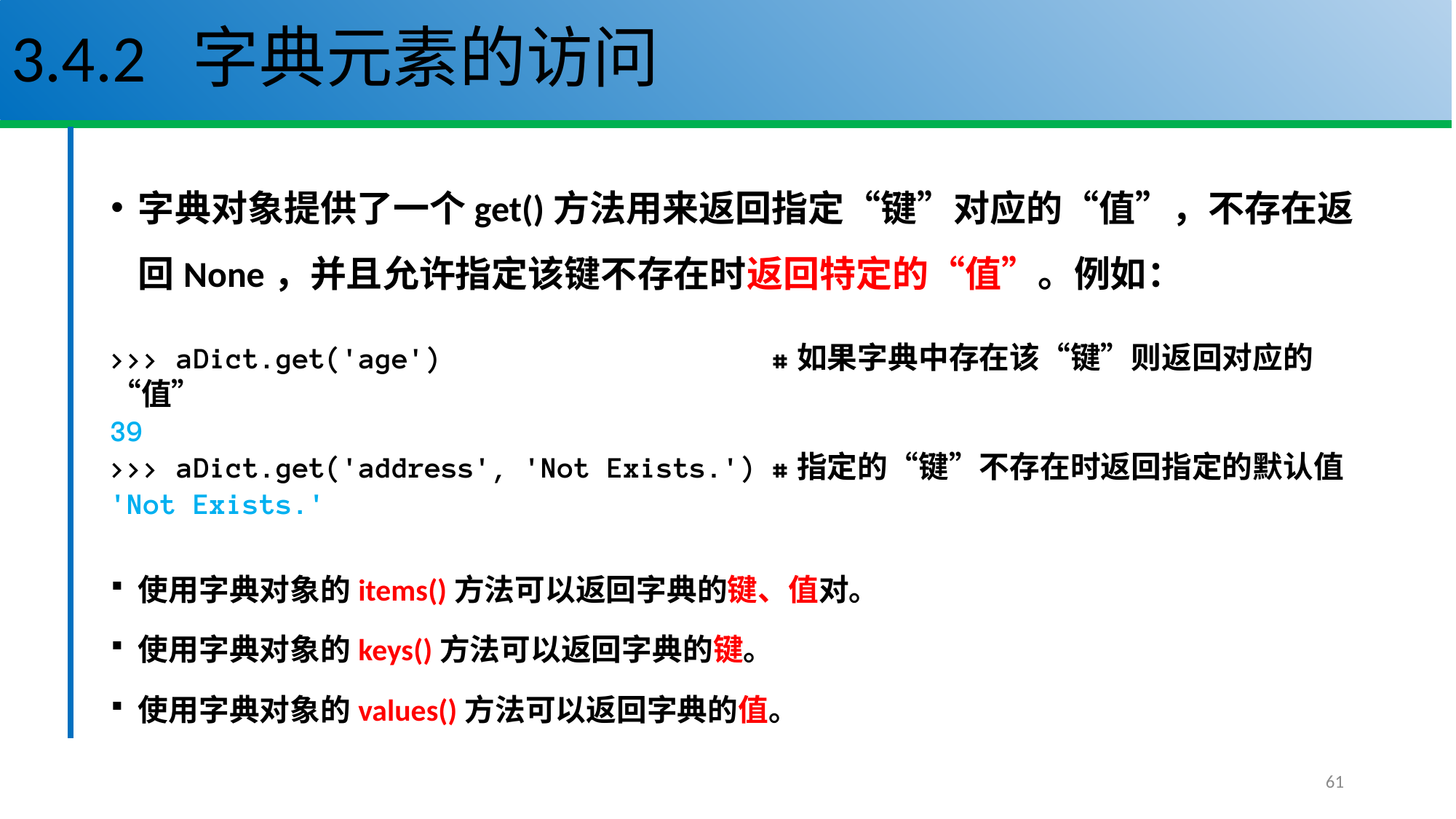

# 3.4.2  字典元素的访问
字典对象提供了一个get()方法用来返回指定“键”对应的“值”，不存在返回None，并且允许指定该键不存在时返回特定的“值”。例如：

>>> aDict.get('age')                    #如果字典中存在该“键”则返回对应的“值”
39
>>> aDict.get('address', 'Not Exists.') #指定的“键”不存在时返回指定的默认值
'Not Exists.'

使用字典对象的items()方法可以返回字典的键、值对。
使用字典对象的keys()方法可以返回字典的键。
使用字典对象的values()方法可以返回字典的值。
61